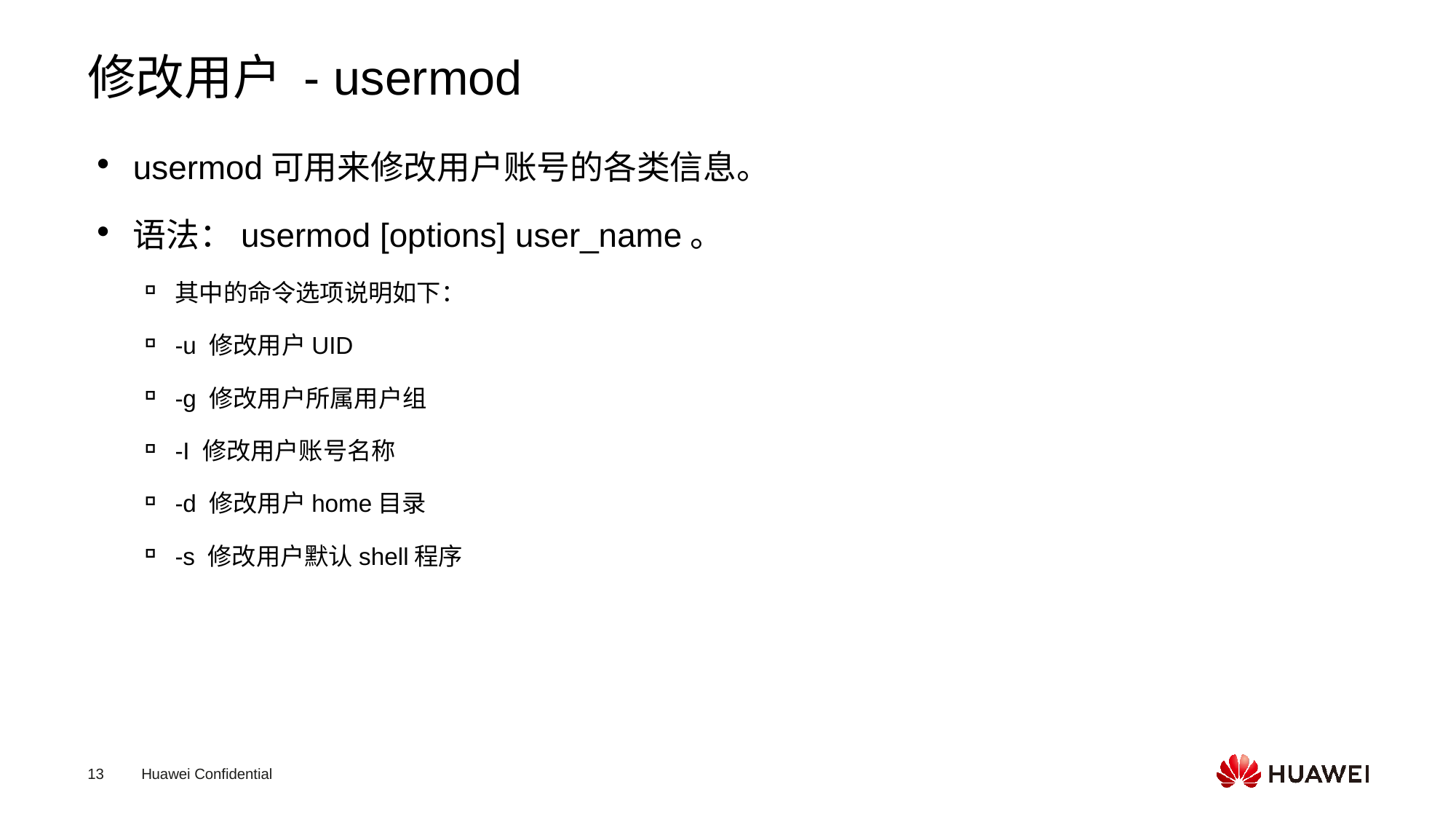

# 修改用户 - usermod
usermod可用来修改用户账号的各类信息。
语法：usermod [options] user_name。
其中的命令选项说明如下：
-u 修改用户UID
-g 修改用户所属用户组
-I 修改用户账号名称
-d 修改用户home目录
-s 修改用户默认shell程序